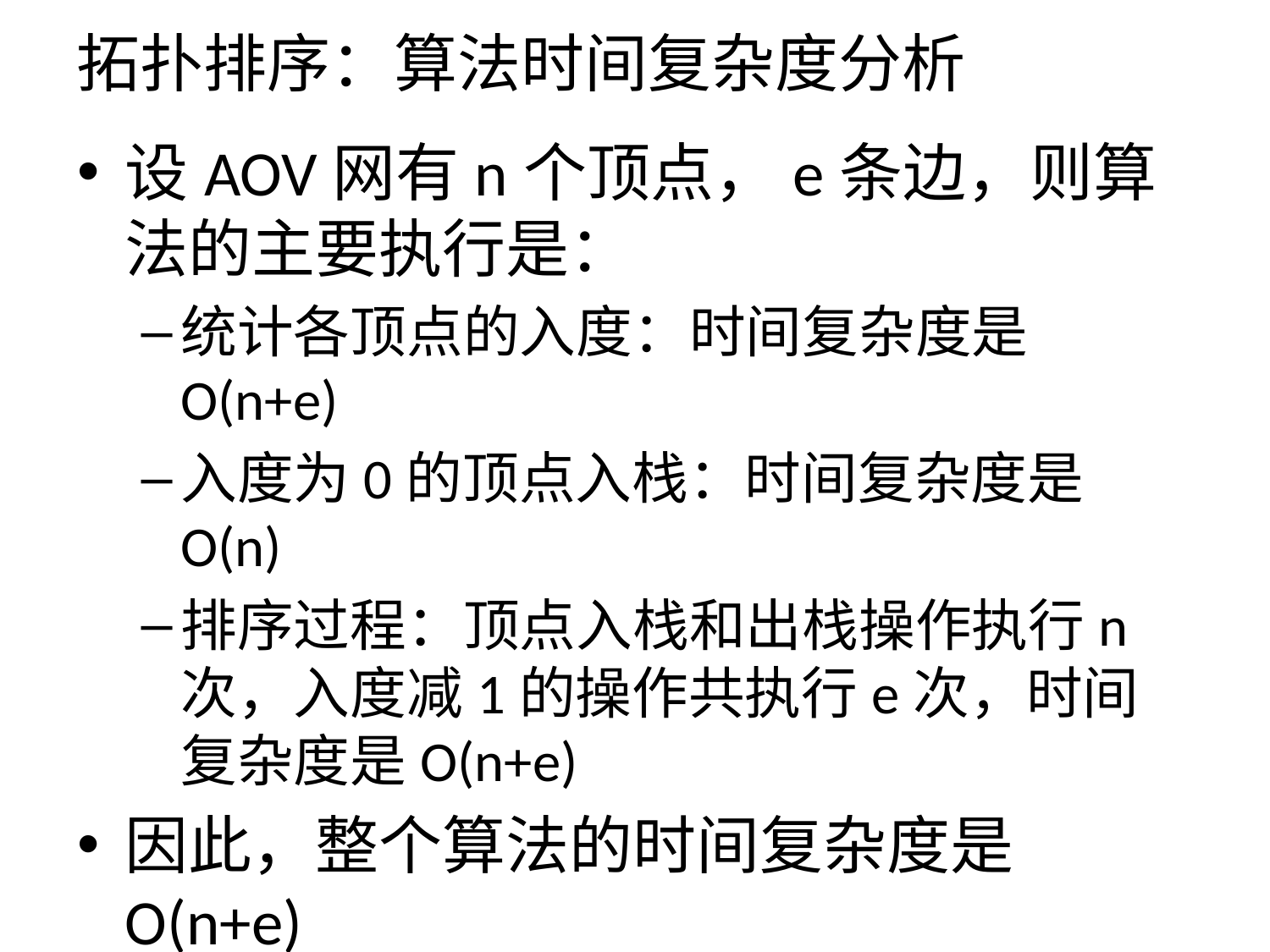

# 拓扑排序：算法时间复杂度分析
设AOV网有n个顶点，e条边，则算法的主要执行是：
统计各顶点的入度：时间复杂度是O(n+e)
入度为0的顶点入栈：时间复杂度是O(n)
排序过程：顶点入栈和出栈操作执行n次，入度减1的操作共执行e次，时间复杂度是O(n+e)
因此，整个算法的时间复杂度是O(n+e)